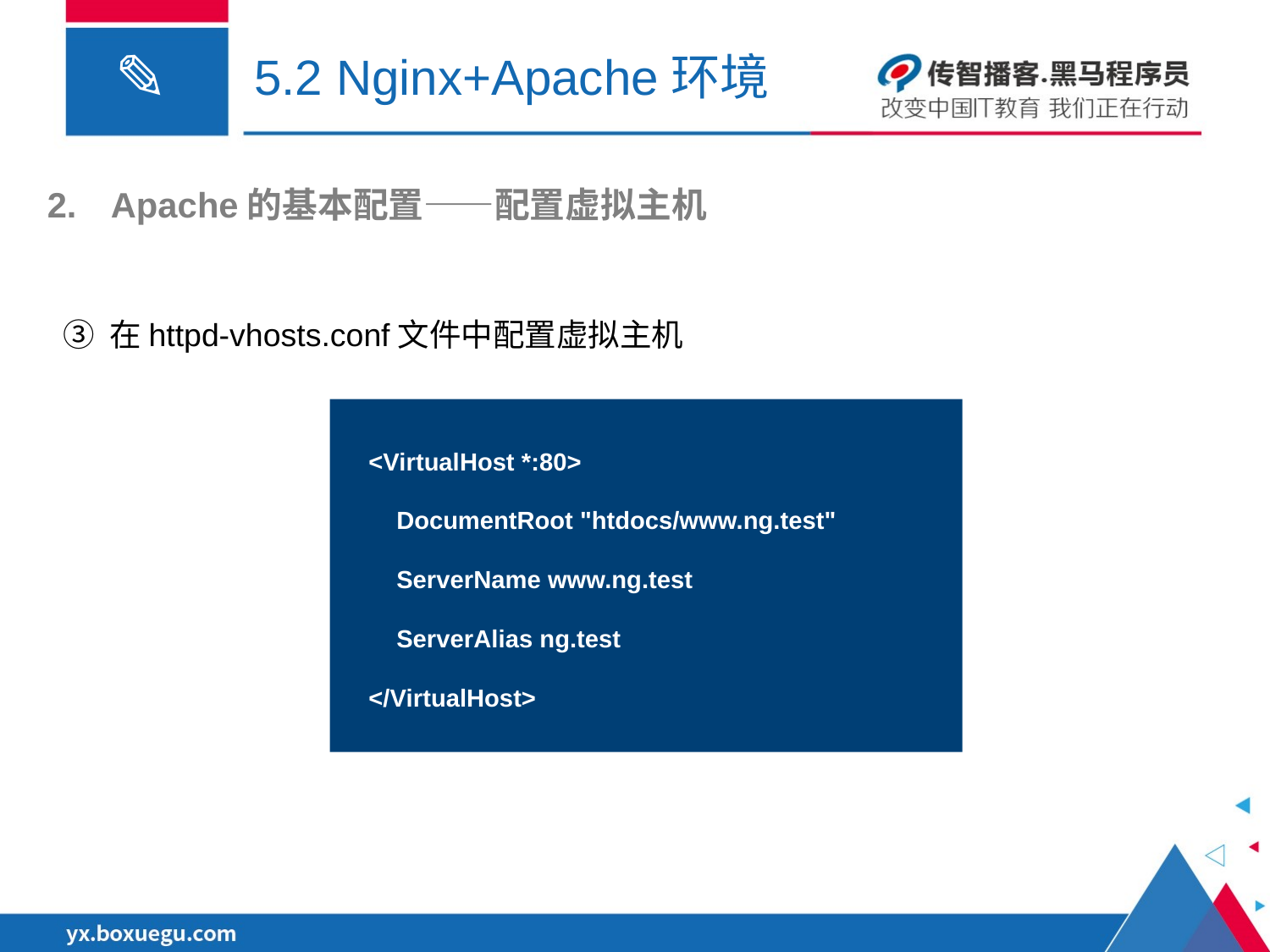

# 5.2 Nginx+Apache环境
Apache的基本配置——配置虚拟主机
③ 在httpd-vhosts.conf文件中配置虚拟主机

<VirtualHost *:80>
    DocumentRoot "htdocs/www.ng.test"
    ServerName www.ng.test
    ServerAlias ng.test
</VirtualHost>